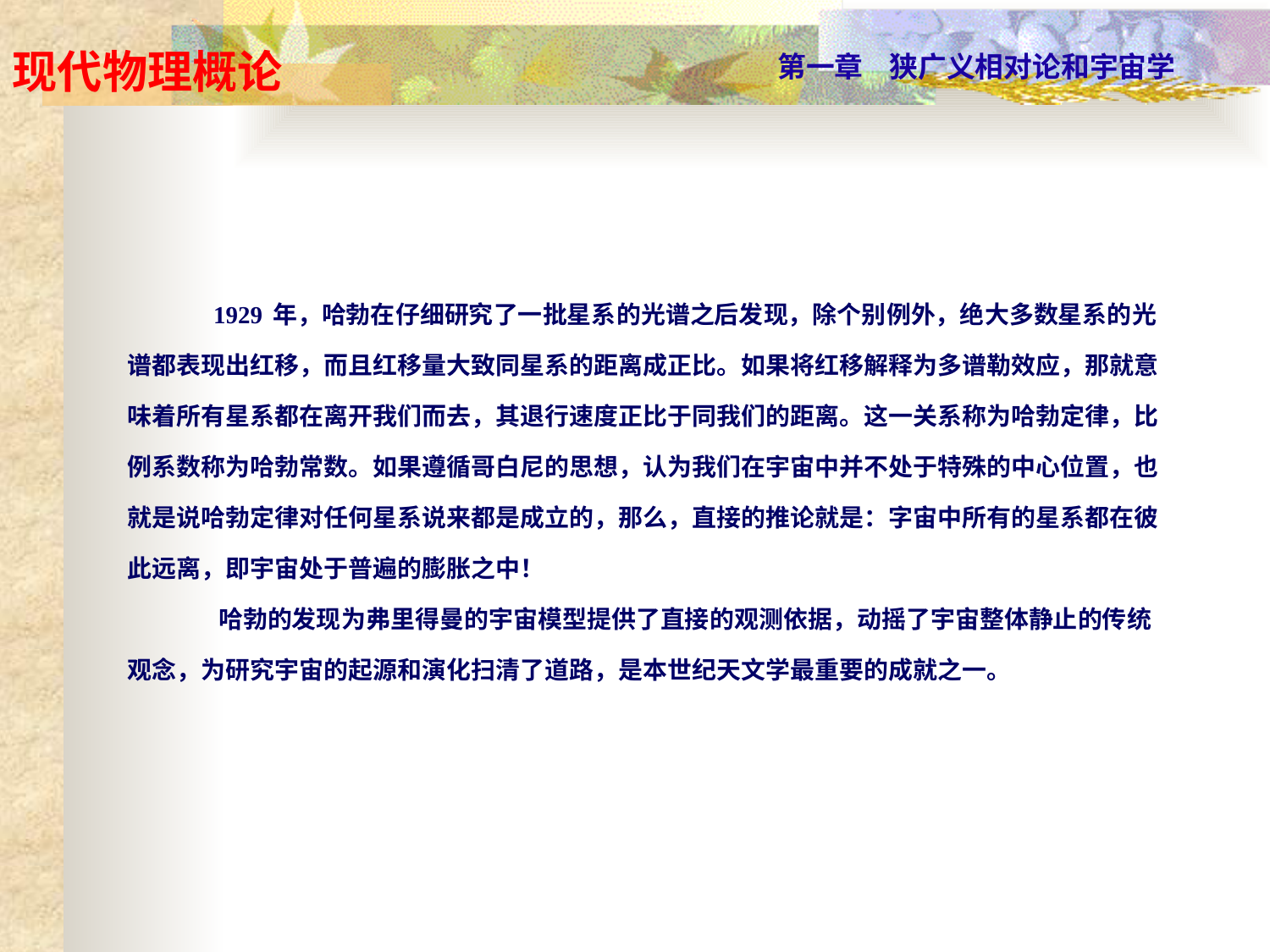

1929年，哈勃在仔细研究了一批星系的光谱之后发现，除个别例外，绝大多数星系的光谱都表现出红移，而且红移量大致同星系的距离成正比。如果将红移解释为多谱勒效应，那就意味着所有星系都在离开我们而去，其退行速度正比于同我们的距离。这一关系称为哈勃定律，比例系数称为哈勃常数。如果遵循哥白尼的思想，认为我们在宇宙中并不处于特殊的中心位置，也就是说哈勃定律对任何星系说来都是成立的，那么，直接的推论就是：字宙中所有的星系都在彼此远离，即宇宙处于普遍的膨胀之中！
        哈勃的发现为弗里得曼的宇宙模型提供了直接的观测依据，动摇了宇宙整体静止的传统观念，为研究宇宙的起源和演化扫清了道路，是本世纪天文学最重要的成就之一。